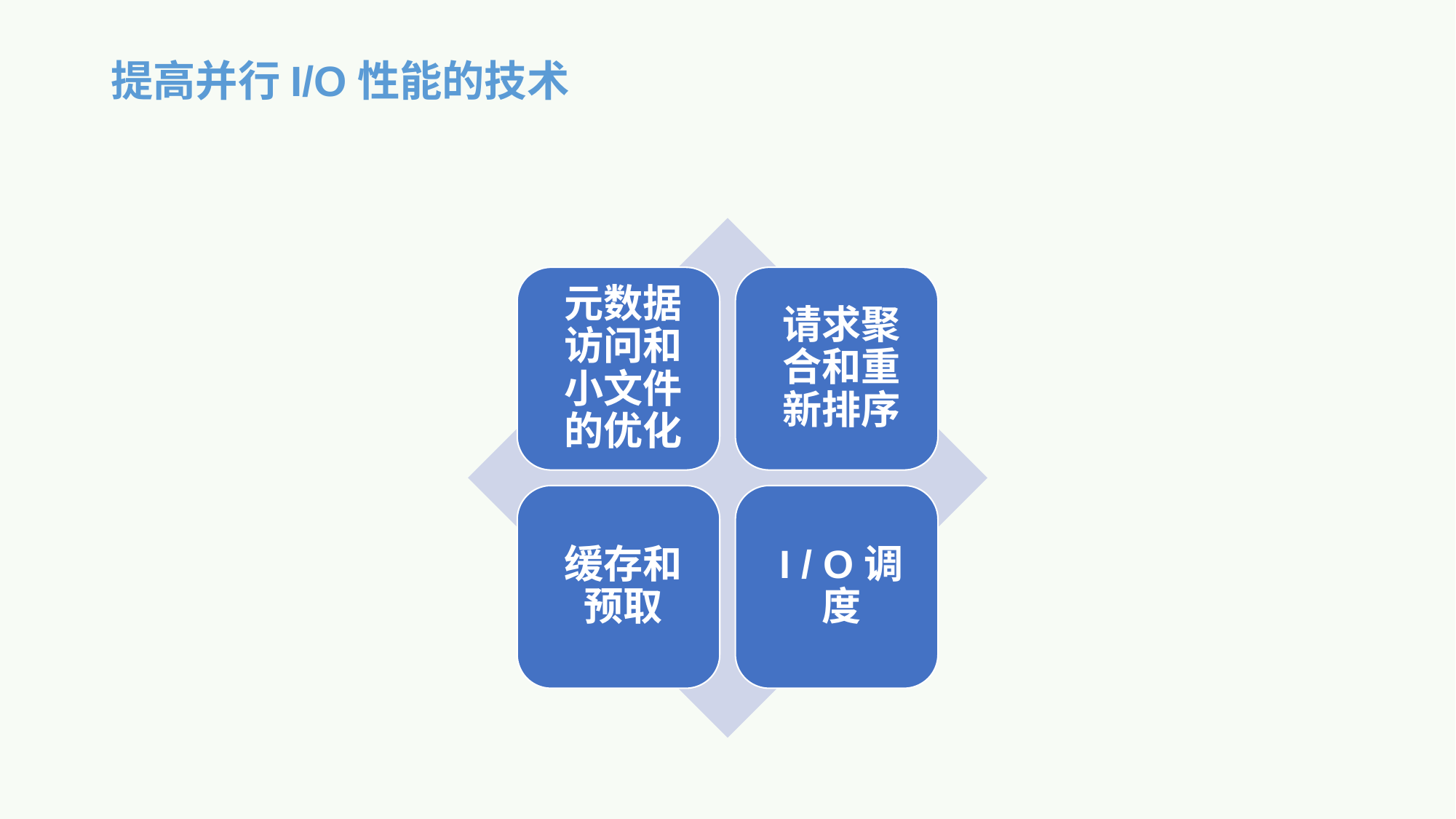

# 提高并行I/O性能的技术
元数据访问和小文件的优化
请求聚合和重新排序
缓存和预取
I / O调度